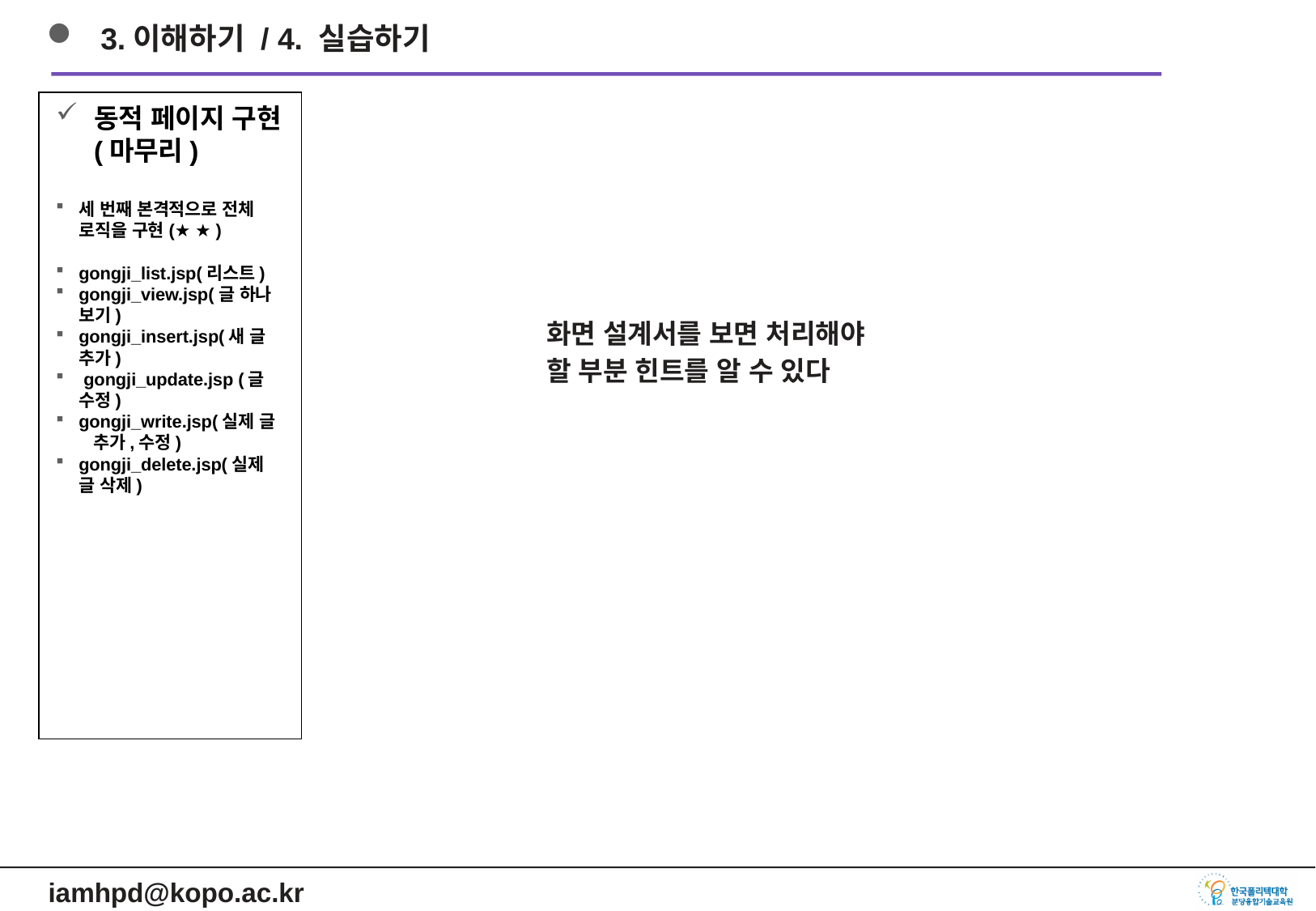

3.이해하기 / 4. 실습하기
동적 페이지 구현(마무리)

세 번째 본격적으로 전체 로직을 구현(★ ★ )

gongji_list.jsp(리스트)
gongji_view.jsp(글 하나 보기)
gongji_insert.jsp(새 글 추가)
 gongji_update.jsp (글 수정)
gongji_write.jsp(실제 글     추가,수정)
gongji_delete.jsp(실제 글 삭제)
화면 설계서를 보면 처리해야
할 부분 힌트를 알 수 있다